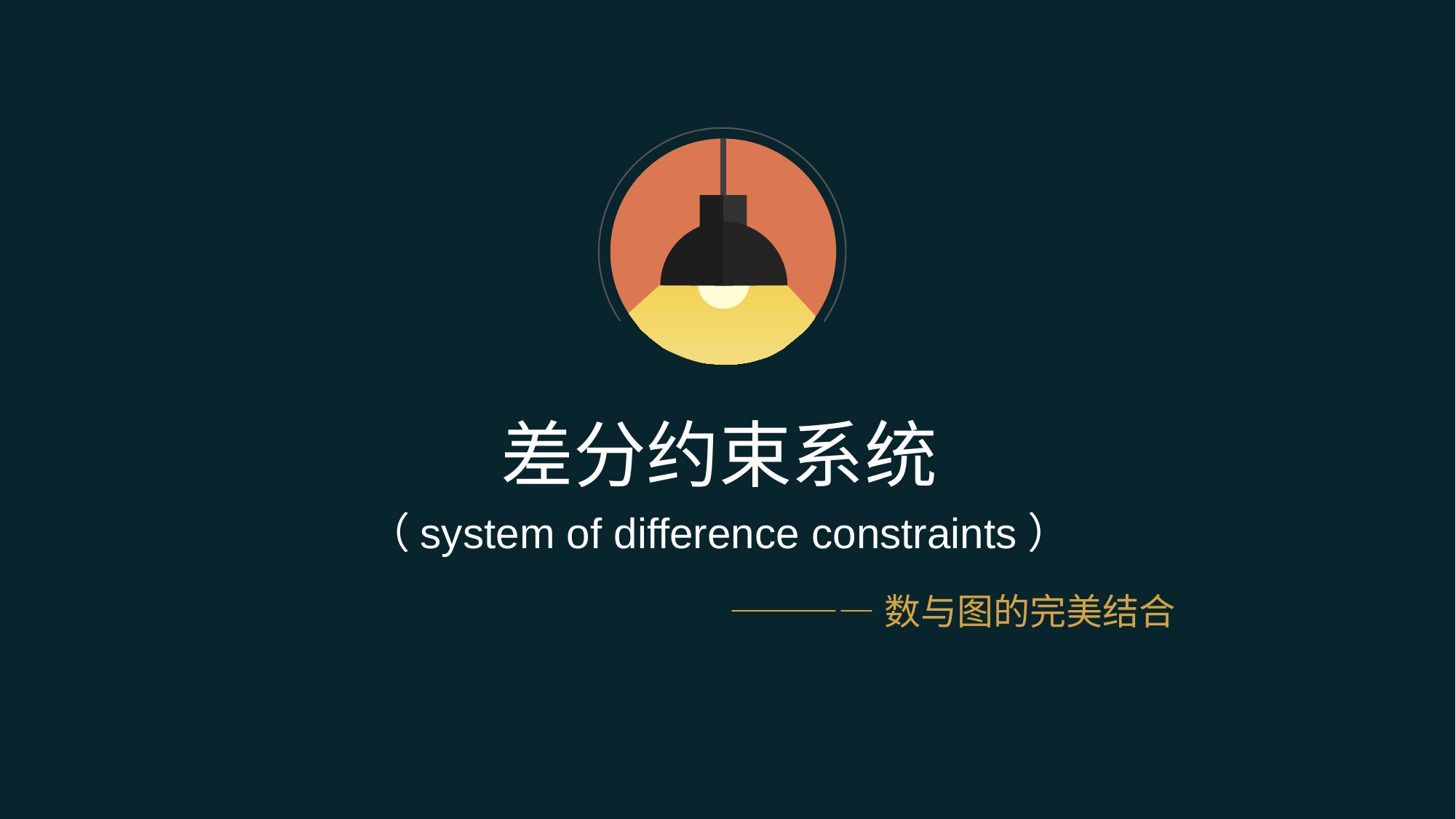

# 差分约束系统 （system of difference constraints）
————数与图的完美结合